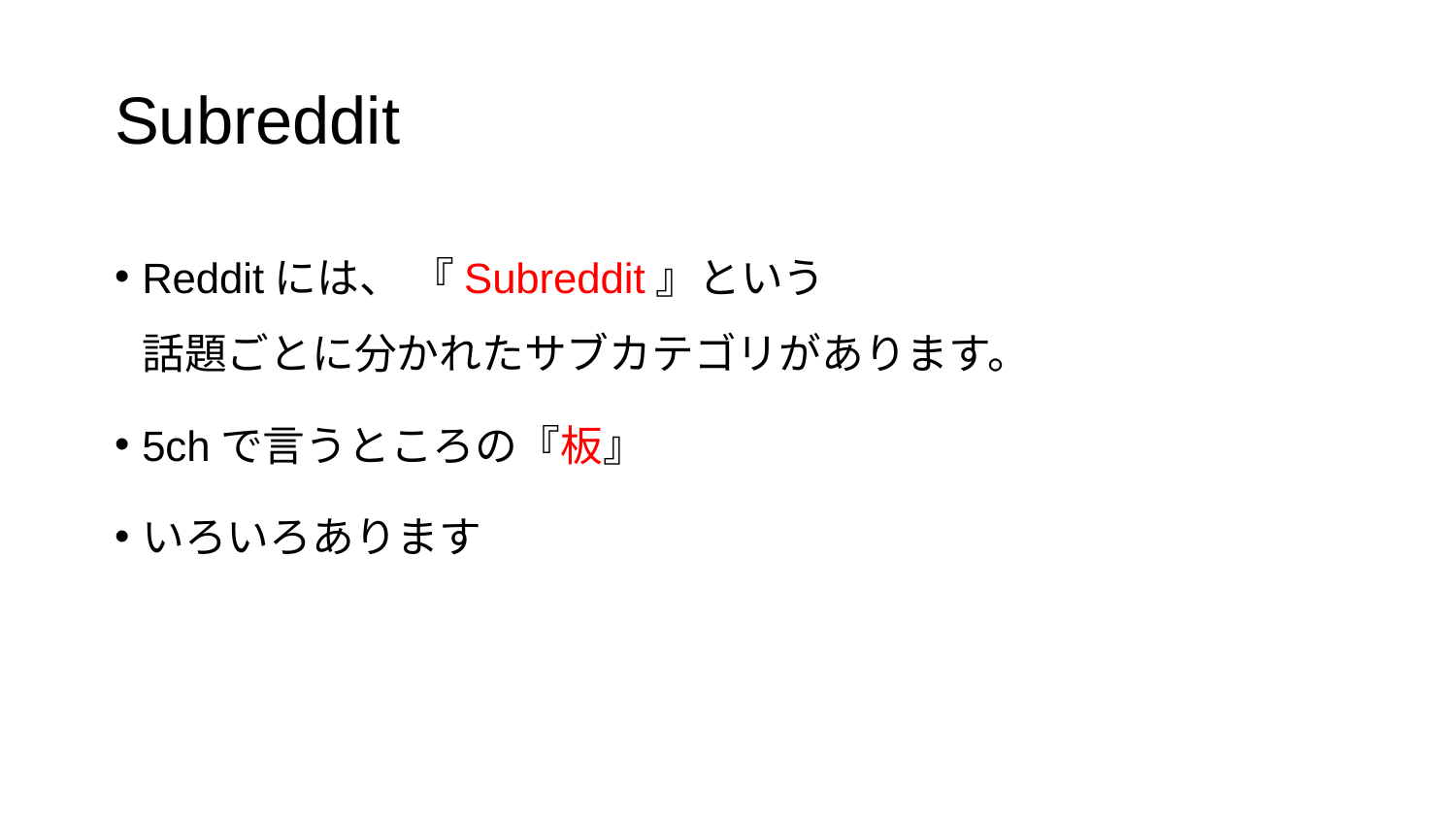

# Subreddit
Redditには、 『Subreddit』という
話題ごとに分かれたサブカテゴリがあります。
5chで言うところの『板』
いろいろあります